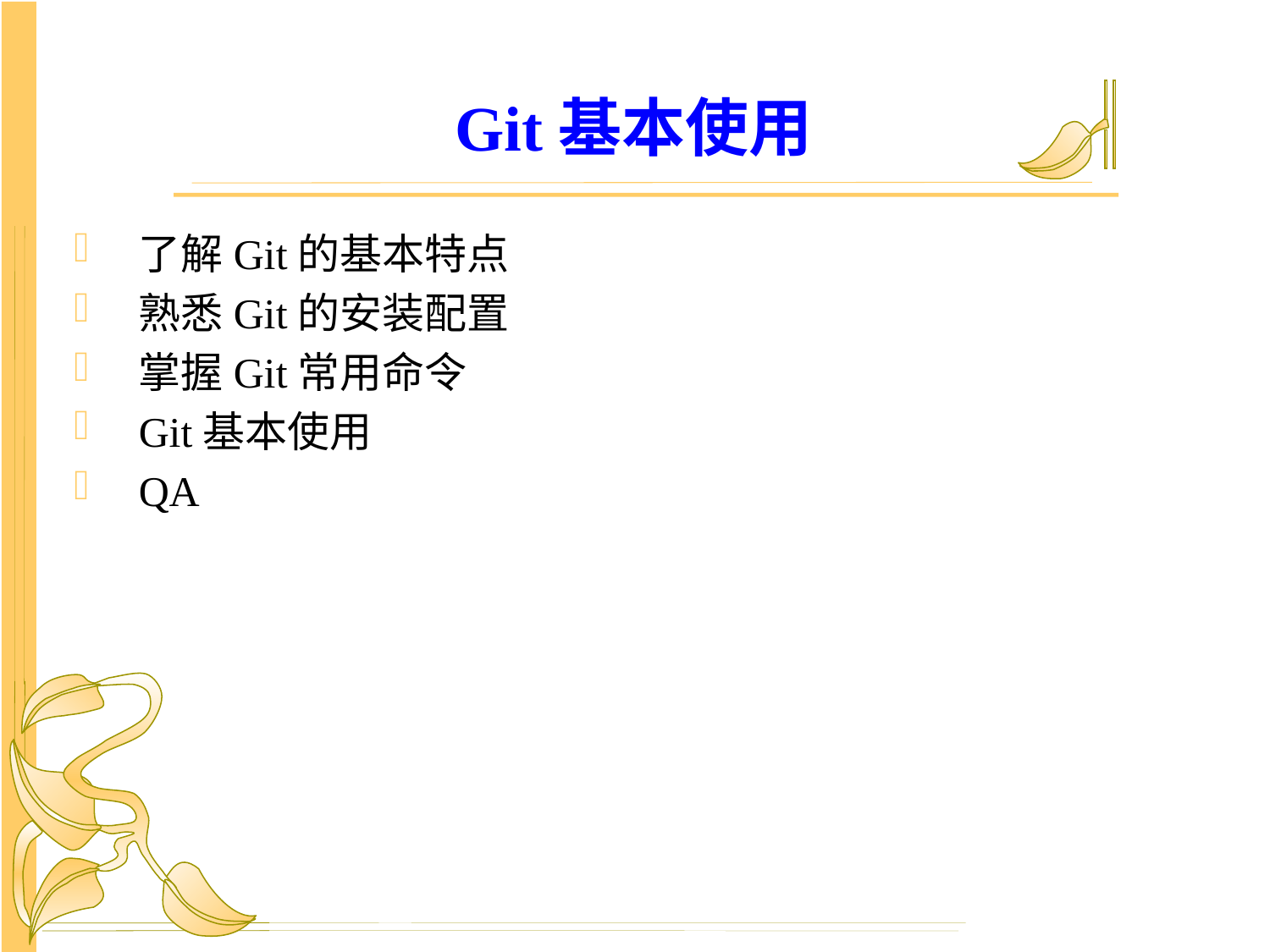

# Git基本使用
了解Git的基本特点
熟悉Git的安装配置
掌握Git常用命令
Git基本使用
QA